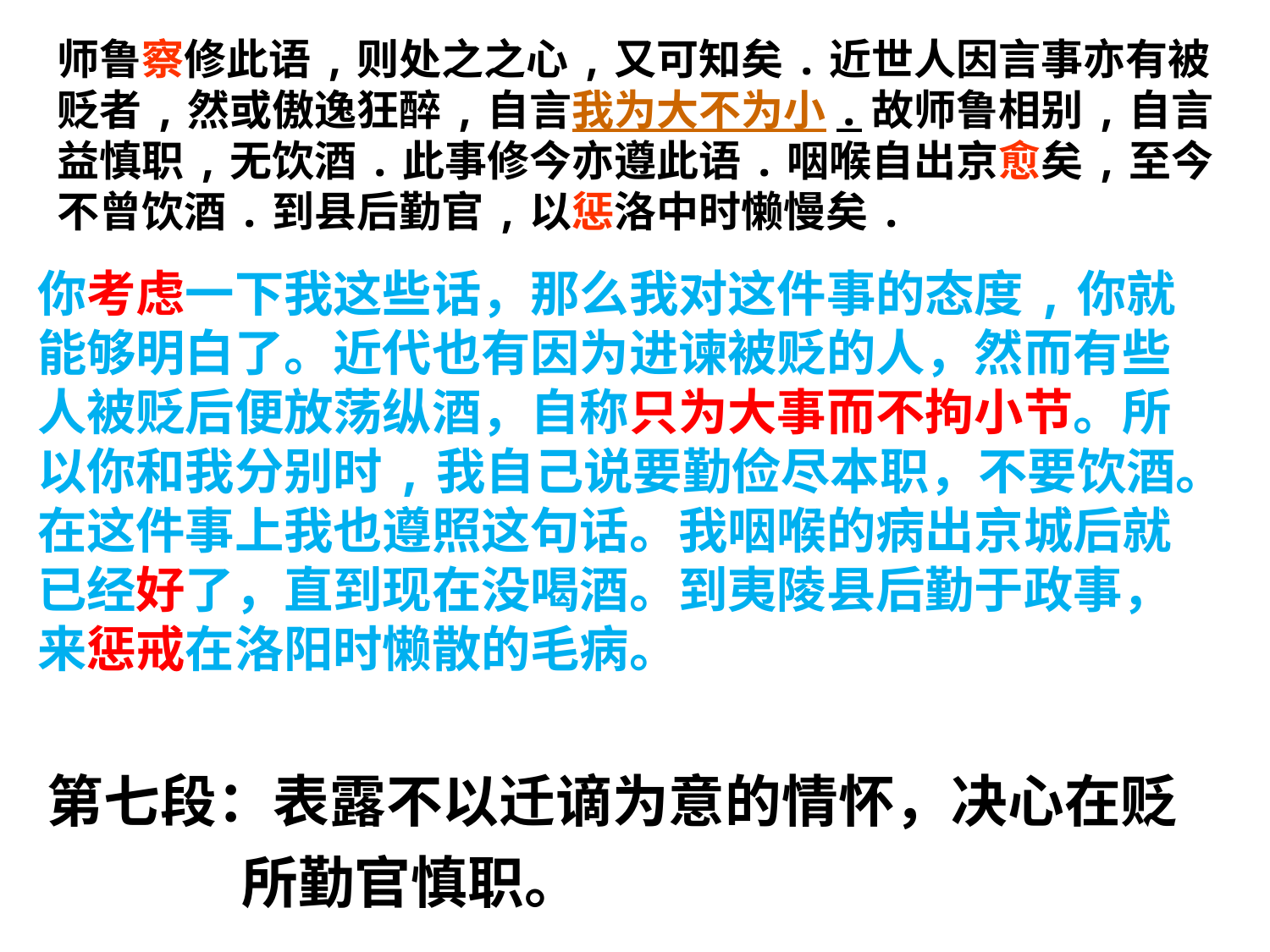

师鲁察修此语,则处之之心,又可知矣.近世人因言事亦有被贬者,然或傲逸狂醉,自言我为大不为小.故师鲁相别,自言益慎职,无饮酒.此事修今亦遵此语.咽喉自出京愈矣,至今不曾饮酒.到县后勤官,以惩洛中时懒慢矣.
你考虑一下我这些话，那么我对这件事的态度,你就能够明白了。近代也有因为进谏被贬的人，然而有些人被贬后便放荡纵酒，自称只为大事而不拘小节。所以你和我分别时,我自己说要勤俭尽本职，不要饮酒。在这件事上我也遵照这句话。我咽喉的病出京城后就已经好了，直到现在没喝酒。到夷陵县后勤于政事，来惩戒在洛阳时懒散的毛病。
第七段：表露不以迁谪为意的情怀，决心在贬
              所勤官慎职。